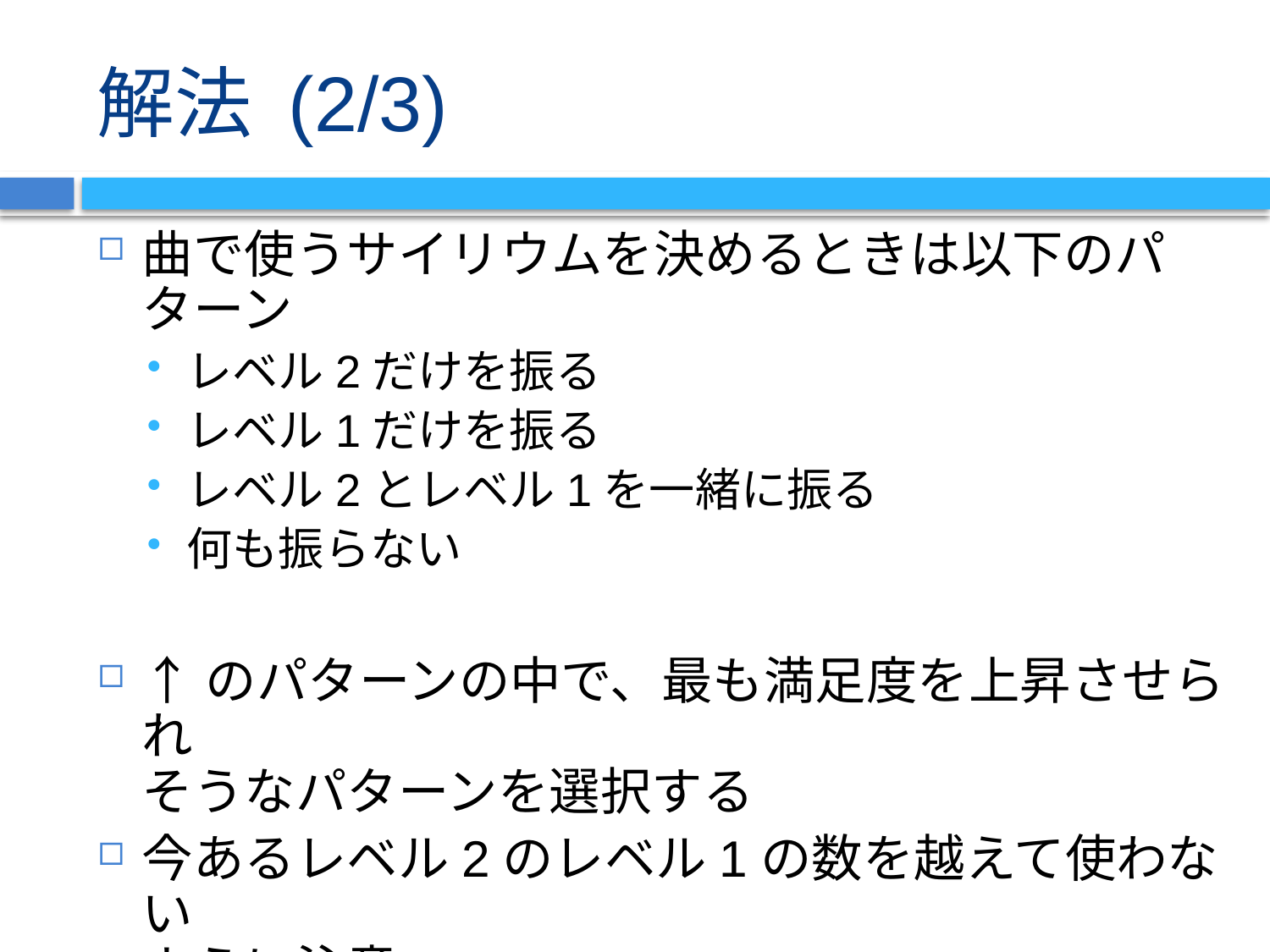

# 解法 (2/3)
曲で使うサイリウムを決めるときは以下のパターン
レベル2だけを振る
レベル1だけを振る
レベル2とレベル1を一緒に振る
何も振らない

↑のパターンの中で、最も満足度を上昇させられ
そうなパターンを選択する
今あるレベル2のレベル1の数を越えて使わない
ように注意